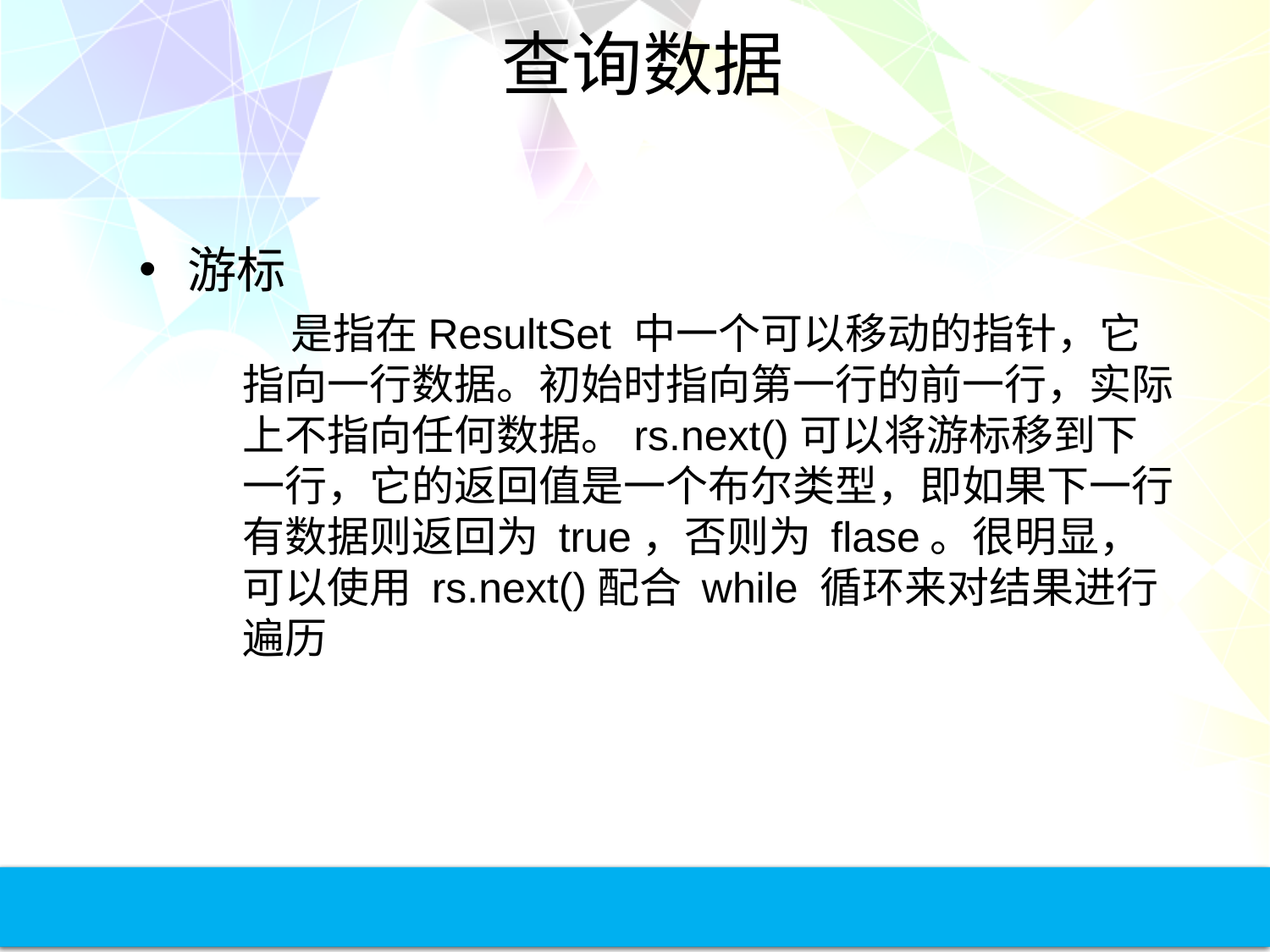

# 查询数据
游标
 	    是指在ResultSet 中一个可以移动的指针，它指向一行数据。初始时指向第一行的前一行，实际上不指向任何数据。rs.next()可以将游标移到下一行，它的返回值是一个布尔类型，即如果下一行有数据则返回为 true，否则为 flase。很明显，可以使用 rs.next()配合 while 循环来对结果进行遍历